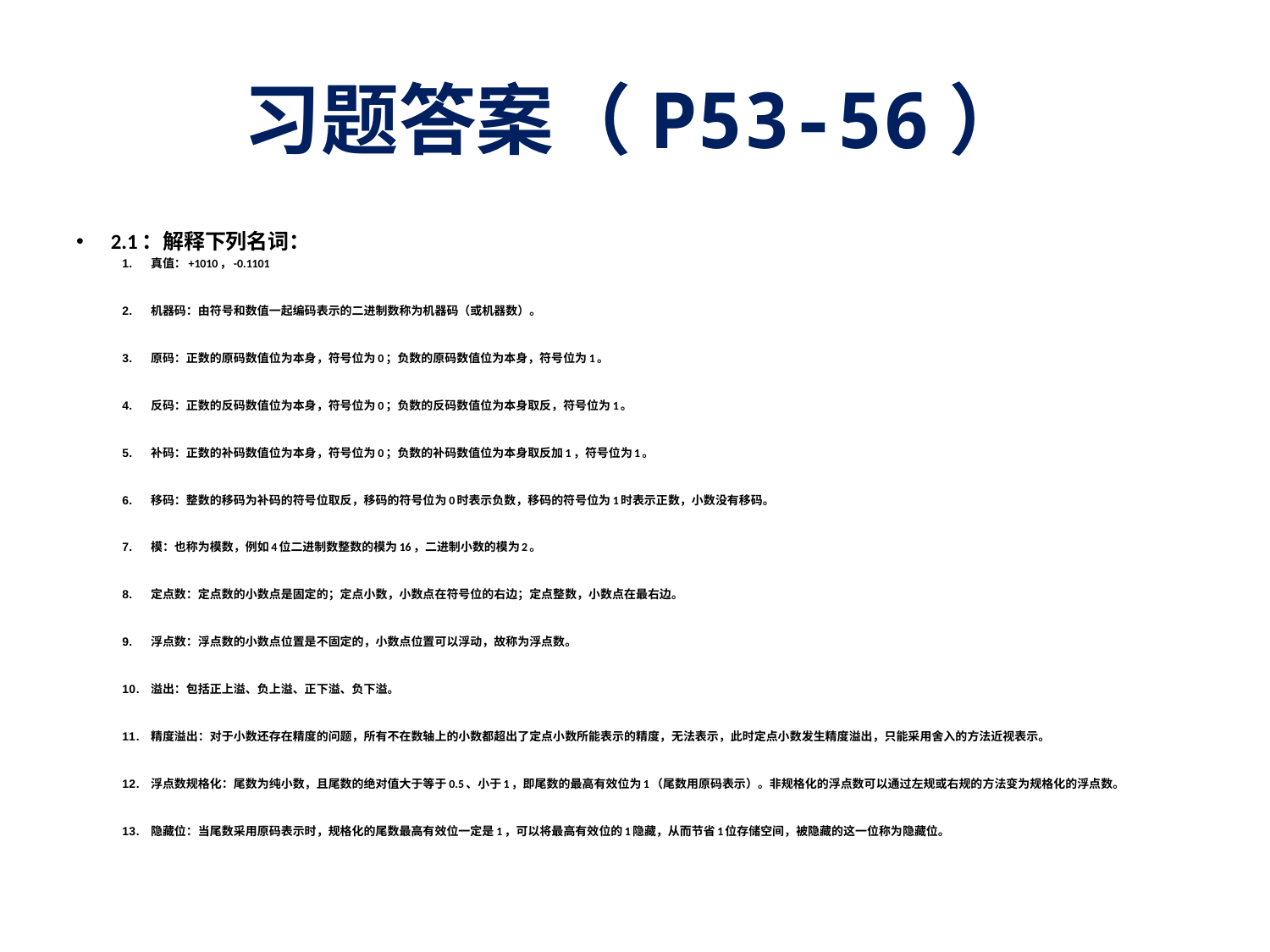

# 习题答案（P53-56）
2.1：解释下列名词：
真值：+1010，-0.1101

机器码：由符号和数值一起编码表示的二进制数称为机器码（或机器数）。

原码：正数的原码数值位为本身，符号位为0；负数的原码数值位为本身，符号位为1。

反码：正数的反码数值位为本身，符号位为0；负数的反码数值位为本身取反，符号位为1。

补码：正数的补码数值位为本身，符号位为0；负数的补码数值位为本身取反加1，符号位为1。

移码：整数的移码为补码的符号位取反，移码的符号位为0时表示负数，移码的符号位为1时表示正数，小数没有移码。

模：也称为模数，例如4位二进制数整数的模为16，二进制小数的模为2。

定点数：定点数的小数点是固定的；定点小数，小数点在符号位的右边；定点整数，小数点在最右边。

浮点数：浮点数的小数点位置是不固定的，小数点位置可以浮动，故称为浮点数。

溢出：包括正上溢、负上溢、正下溢、负下溢。

精度溢出：对于小数还存在精度的问题，所有不在数轴上的小数都超出了定点小数所能表示的精度，无法表示，此时定点小数发生精度溢出，只能采用舍入的方法近视表示。

浮点数规格化：尾数为纯小数，且尾数的绝对值大于等于0.5、小于1，即尾数的最高有效位为1（尾数用原码表示）。非规格化的浮点数可以通过左规或右规的方法变为规格化的浮点数。

隐藏位：当尾数采用原码表示时，规格化的尾数最高有效位一定是1，可以将最高有效位的1隐藏，从而节省1位存储空间，被隐藏的这一位称为隐藏位。